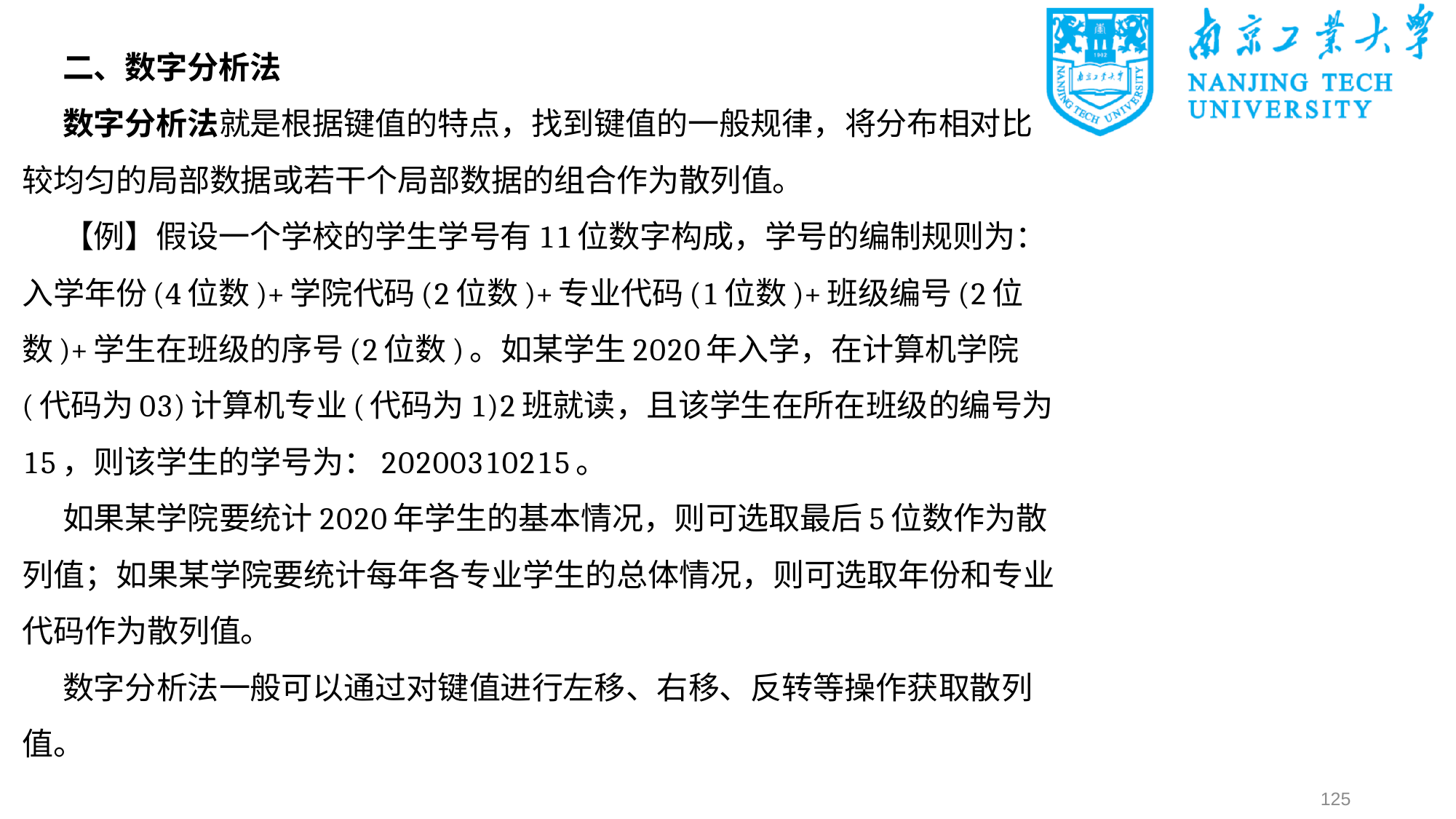

二、数字分析法
数字分析法就是根据键值的特点，找到键值的一般规律，将分布相对比较均匀的局部数据或若干个局部数据的组合作为散列值。
【例】假设一个学校的学生学号有11位数字构成，学号的编制规则为：入学年份(4位数)+学院代码(2位数)+专业代码(1位数)+班级编号(2位数)+学生在班级的序号(2位数)。如某学生2020年入学，在计算机学院(代码为03)计算机专业(代码为1)2班就读，且该学生在所在班级的编号为15，则该学生的学号为：20200310215。
如果某学院要统计2020年学生的基本情况，则可选取最后5位数作为散列值；如果某学院要统计每年各专业学生的总体情况，则可选取年份和专业代码作为散列值。
数字分析法一般可以通过对键值进行左移、右移、反转等操作获取散列值。
125